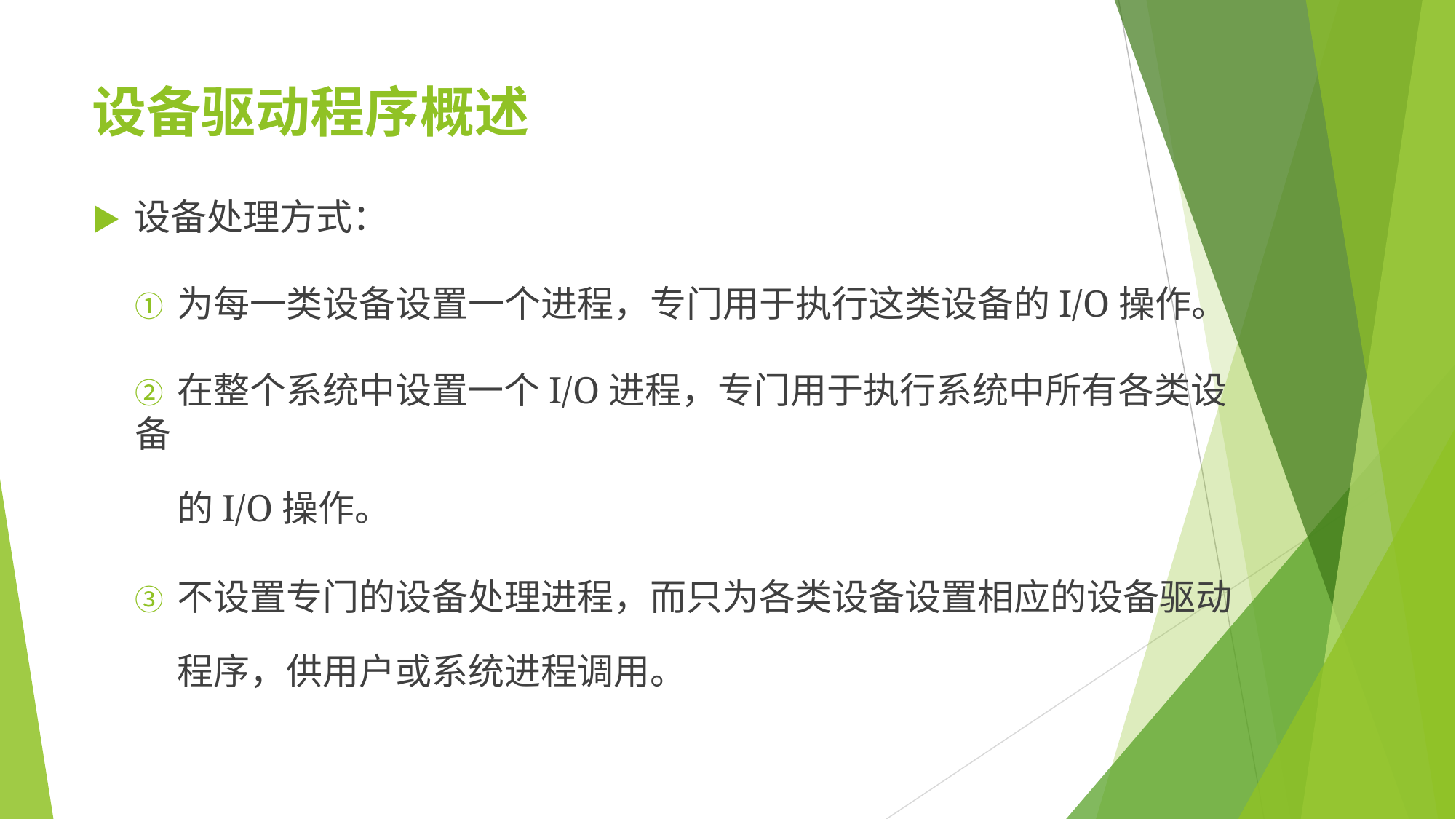

# 设备驱动程序概述
▶	设备处理方式：

① 为每一类设备设置一个进程，专门用于执行这类设备的I/O操作。

② 在整个系统中设置一个I/O进程，专门用于执行系统中所有各类设备
的I/O操作。
③ 不设置专门的设备处理进程，而只为各类设备设置相应的设备驱动 程序，供用户或系统进程调用。